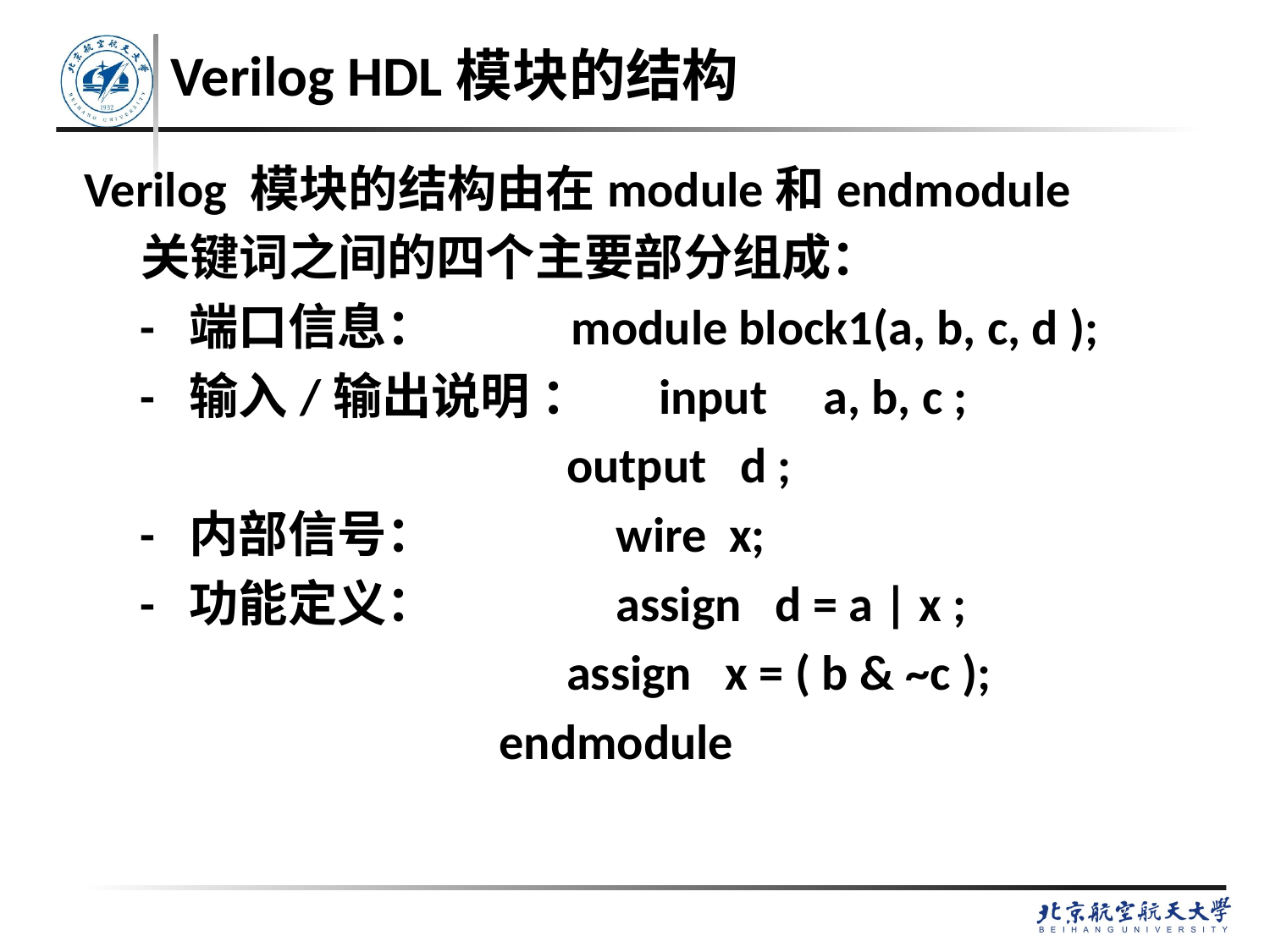

# Verilog HDL模块的结构
Verilog 模块的结构由在module和endmodule
    关键词之间的四个主要部分组成：
     -  端口信息：           module block1(a, b, c, d );
     -  输入/输出说明 ：     input     a, b, c ;
                                           output   d ;
     -  内部信号：               wire  x;
     -  功能定义：               assign   d = a | x ;
                                           assign   x = ( b & ~c );
                                     endmodule